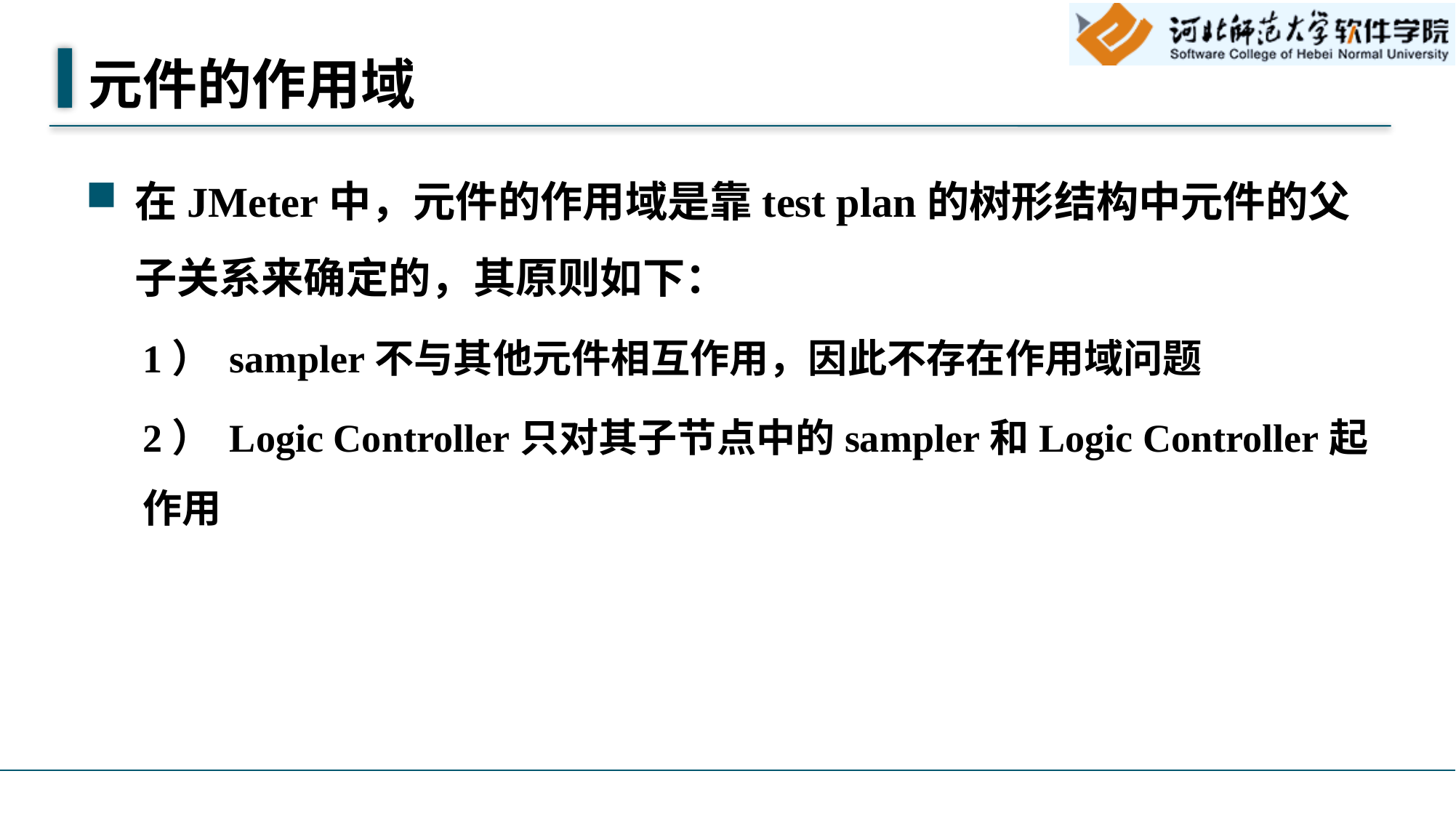

# 元件的作用域
在JMeter中，元件的作用域是靠test plan的树形结构中元件的父子关系来确定的，其原则如下：
1） sampler不与其他元件相互作用，因此不存在作用域问题
2） Logic Controller只对其子节点中的sampler和Logic Controller起作用